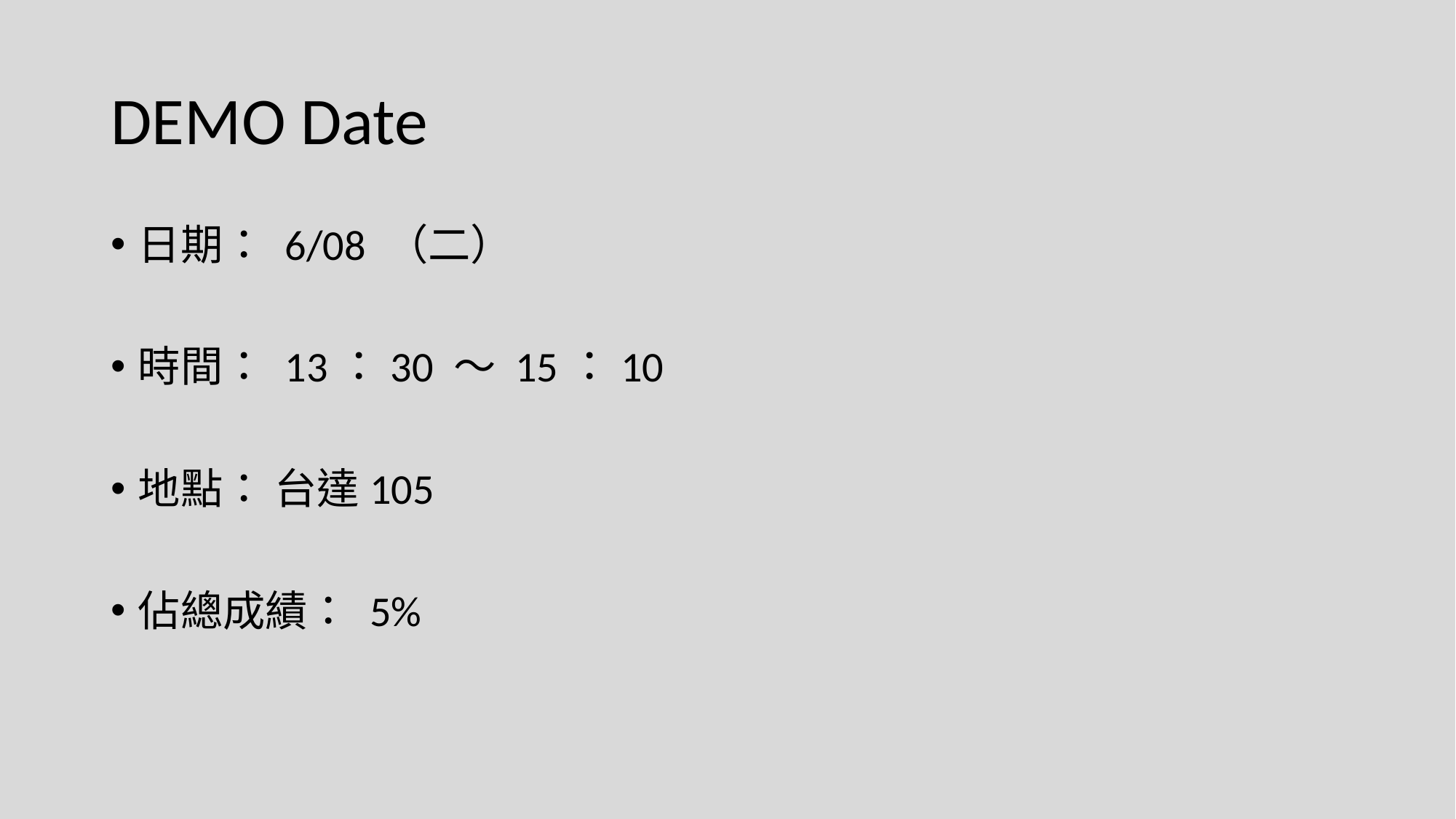

# DEMO Date
日期： 6/08 （二）

時間： 13：30 ～ 15：10

地點： 台達105

佔總成績： 5%